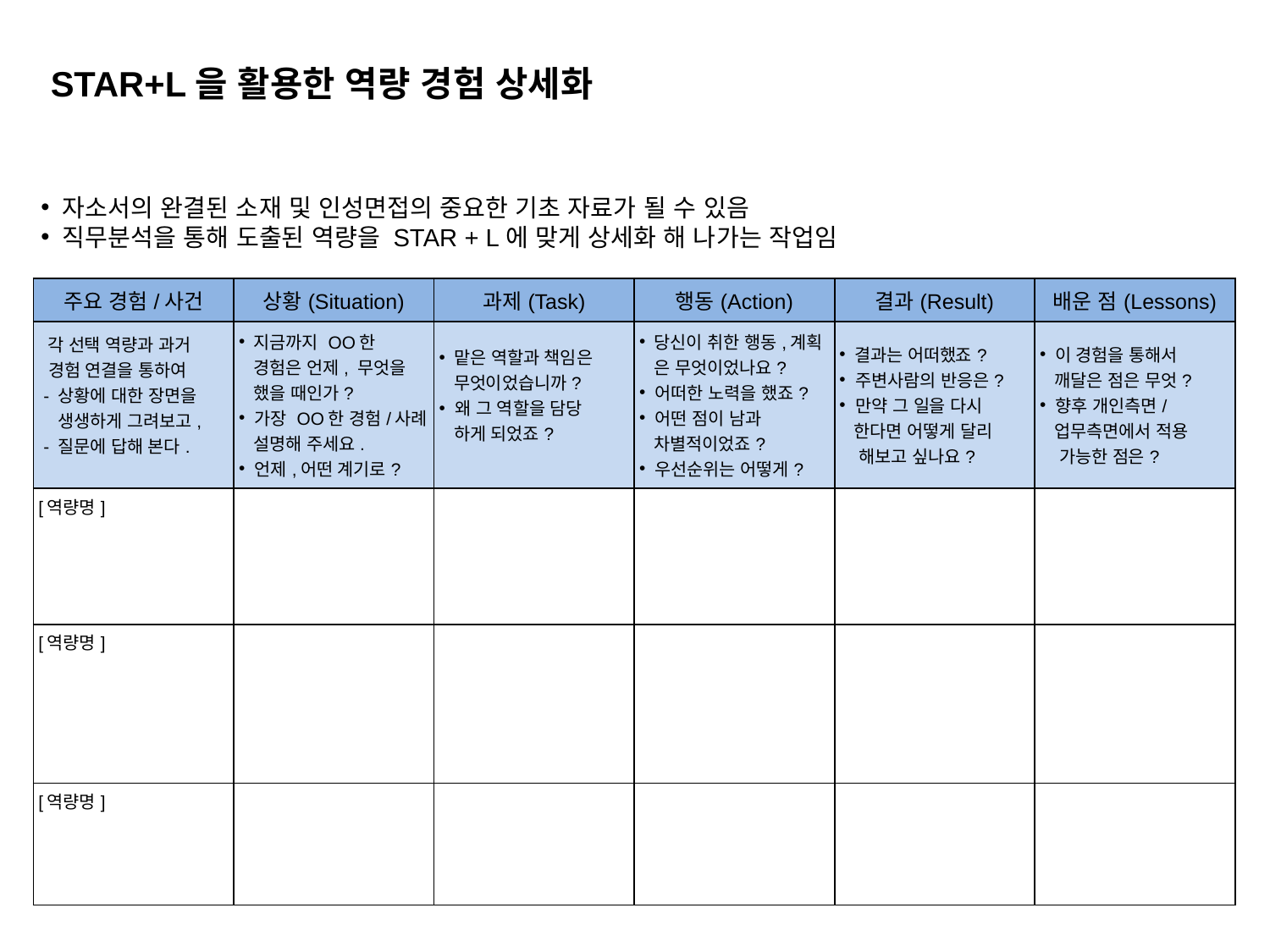

STAR+L을 활용한 역량 경험 상세화
 자소서의 완결된 소재 및 인성면접의 중요한 기초 자료가 될 수 있음
 직무분석을 통해 도출된 역량을 STAR + L에 맞게 상세화 해 나가는 작업임
| 주요 경험/사건 | 상황(Situation) | 과제(Task) | 행동(Action) | 결과(Result) | 배운 점(Lessons) |
| --- | --- | --- | --- | --- | --- |
| 각 선택 역량과 과거 경험 연결을 통하여 - 상황에 대한 장면을 생생하게 그려보고, - 질문에 답해 본다. | 지금까지 OO한 경험은 언제, 무엇을 했을 때인가? 가장 OO한 경험/사례 설명해 주세요. 언제,어떤 계기로? | 맡은 역할과 책임은 무엇이었습니까? 왜 그 역할을 담당 하게 되었죠? | 당신이 취한 행동,계획 은 무엇이었나요? 어떠한 노력을 했죠? 어떤 점이 남과 차별적이었죠? 우선순위는 어떻게? | 결과는 어떠했죠? 주변사람의 반응은? 만약 그 일을 다시 한다면 어떻게 달리 해보고 싶나요? | 이 경험을 통해서 깨달은 점은 무엇? 향후 개인측면/ 업무측면에서 적용 가능한 점은? |
| [역량명] |  |  |  |  |  |
| [역량명] |  |  |  |  |  |
| [역량명] |  |  |  |  |  |